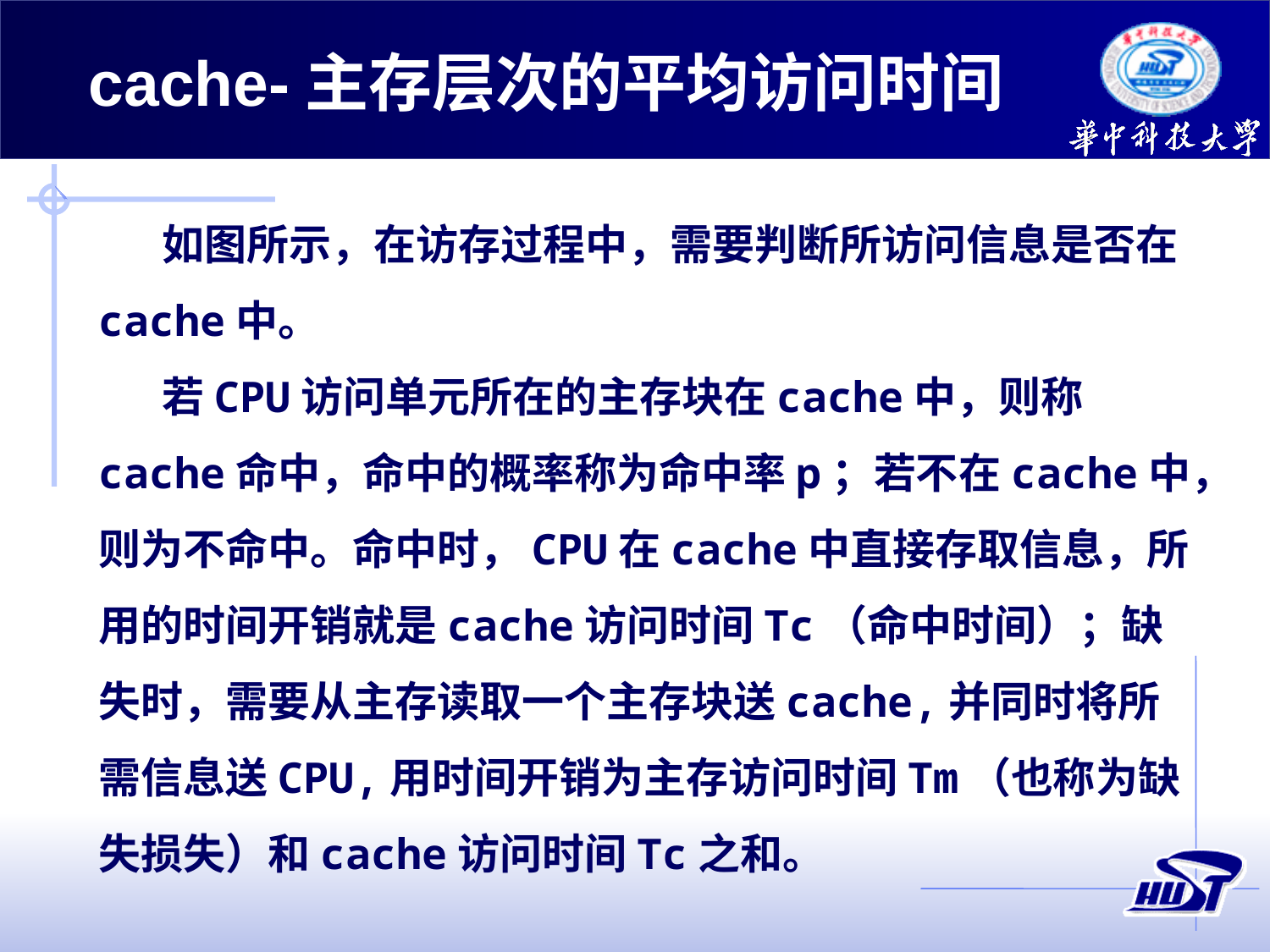

cache-主存层次的平均访问时间
如图所示，在访存过程中，需要判断所访问信息是否在cache中。
若CPU访问单元所在的主存块在cache中，则称cache命中，命中的概率称为命中率p；若不在cache中，则为不命中。命中时，CPU在cache中直接存取信息，所用的时间开销就是cache访问时间Tc（命中时间）；缺失时，需要从主存读取一个主存块送cache,并同时将所需信息送CPU,用时间开销为主存访问时间Tm（也称为缺失损失）和cache访问时间Tc之和。